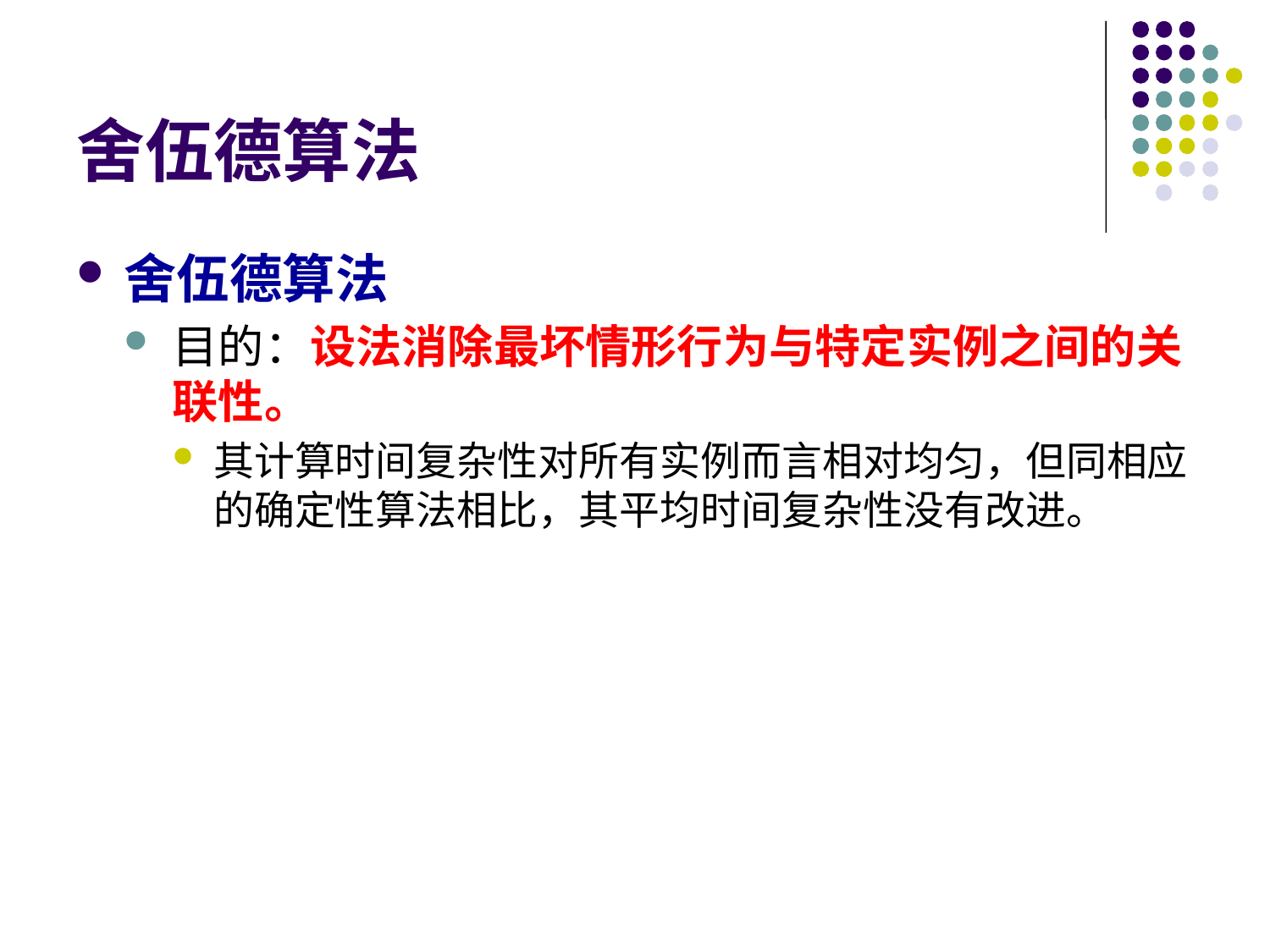

# 舍伍德算法
舍伍德算法
目的：设法消除最坏情形行为与特定实例之间的关联性。
其计算时间复杂性对所有实例而言相对均匀，但同相应的确定性算法相比，其平均时间复杂性没有改进。